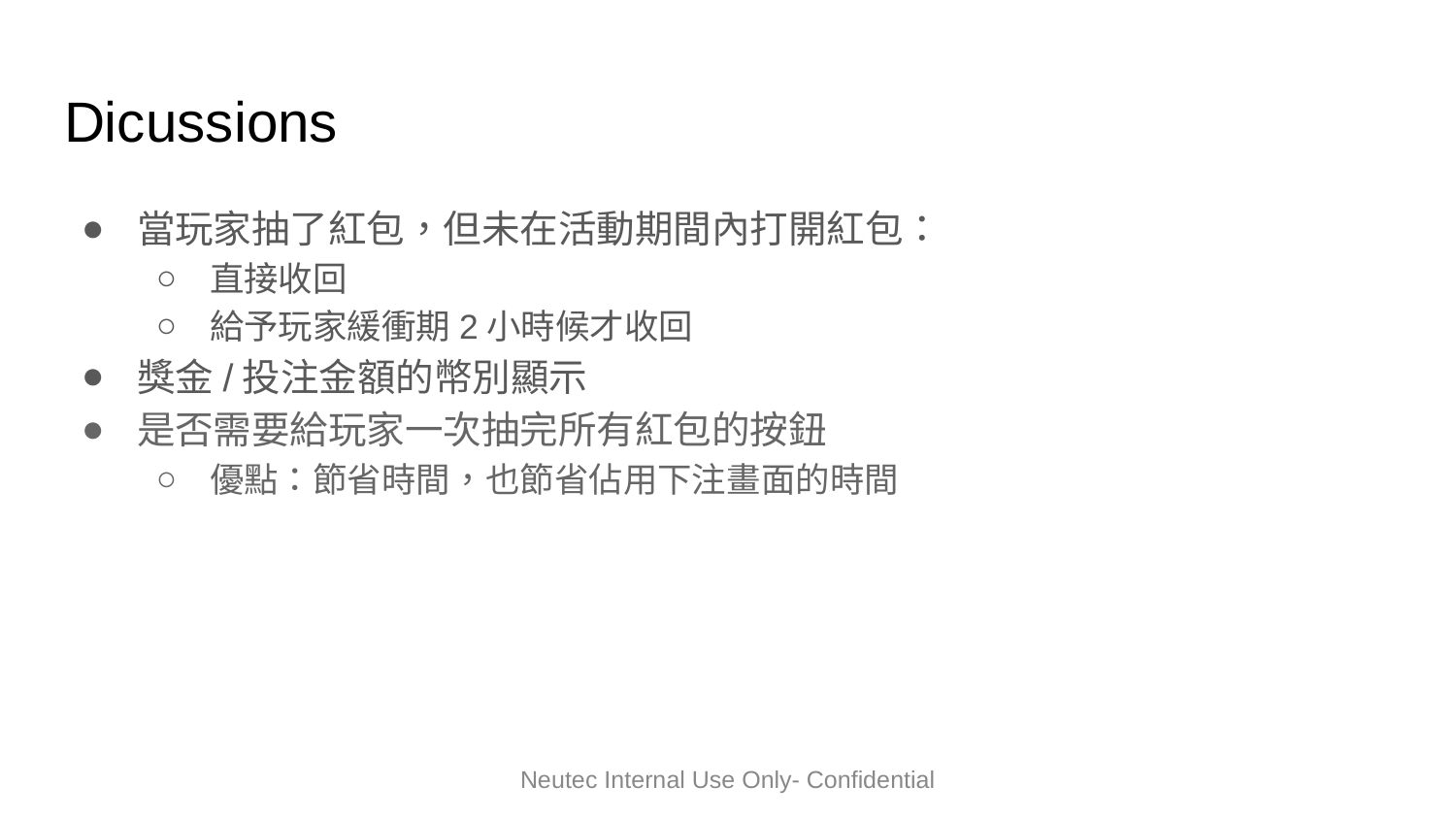

# Dicussions
當玩家抽了紅包，但未在活動期間內打開紅包：
直接收回
給予玩家緩衝期2小時候才收回
獎金/投注金額的幣別顯示
是否需要給玩家一次抽完所有紅包的按鈕
優點：節省時間，也節省佔用下注畫面的時間
Neutec Internal Use Only- Confidential